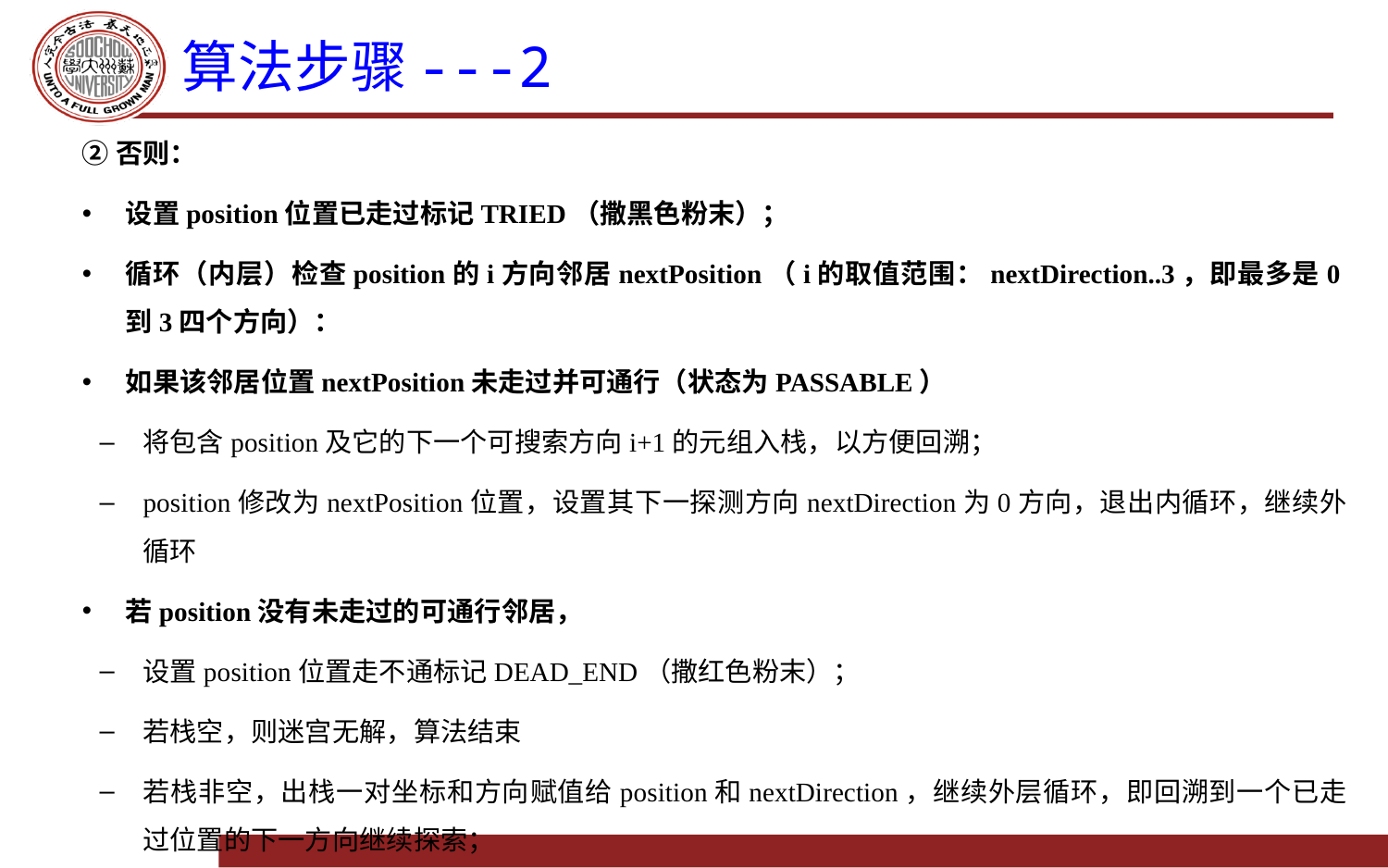

# 算法步骤---2
②否则：
设置position位置已走过标记TRIED（撒黑色粉末）；
循环（内层）检查position的i方向邻居nextPosition（i的取值范围：nextDirection..3，即最多是0到3四个方向）：
如果该邻居位置nextPosition未走过并可通行（状态为PASSABLE）
将包含position及它的下一个可搜索方向i+1的元组入栈，以方便回溯；
position修改为nextPosition位置，设置其下一探测方向nextDirection为0方向，退出内循环，继续外循环
若position没有未走过的可通行邻居，
设置position位置走不通标记DEAD_END（撒红色粉末）；
若栈空，则迷宫无解，算法结束
若栈非空，出栈一对坐标和方向赋值给position和nextDirection，继续外层循环，即回溯到一个已走过位置的下一方向继续探索；